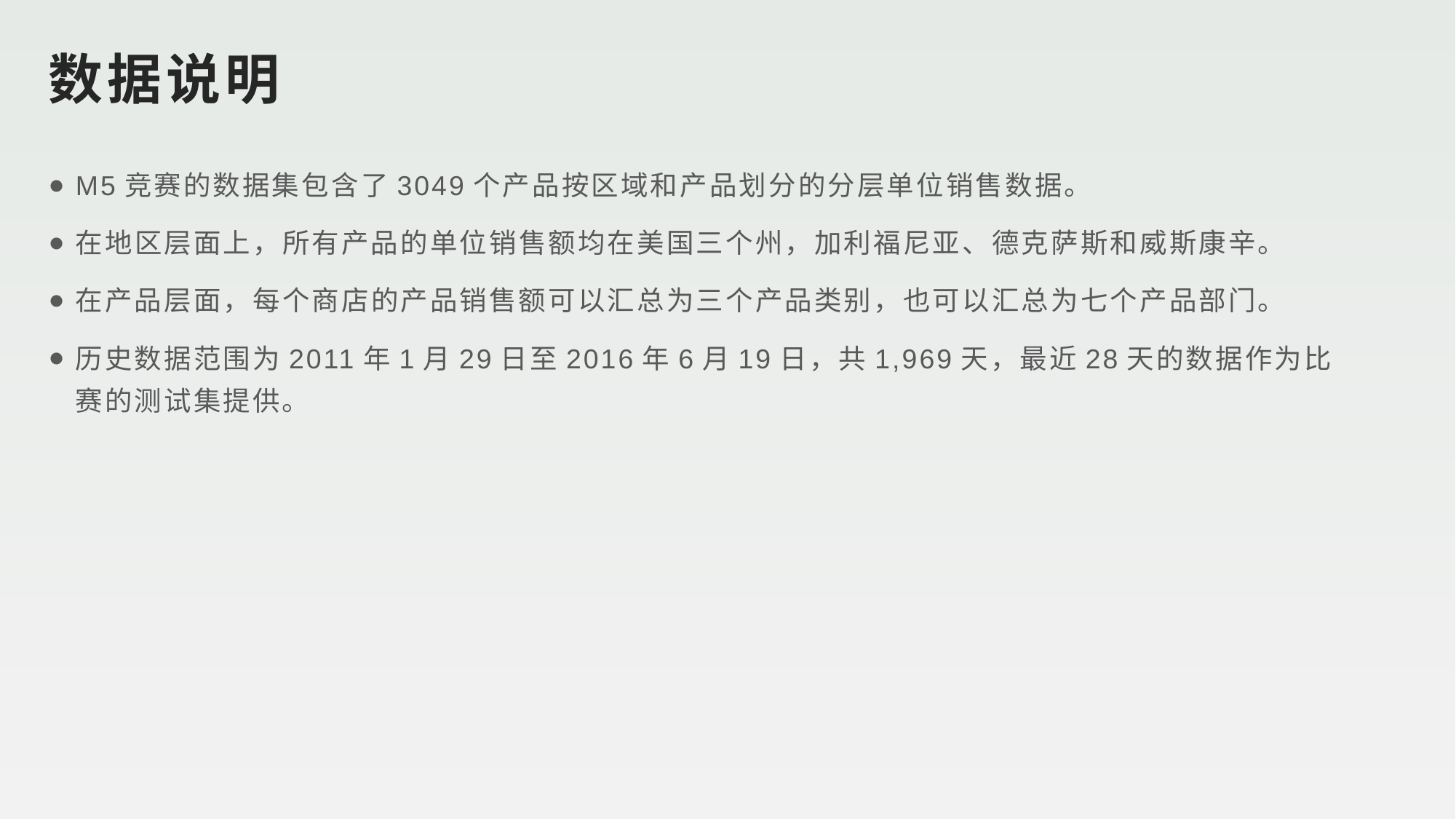

# 数据说明
M5竞赛的数据集包含了3049个产品按区域和产品划分的分层单位销售数据。
在地区层面上，所有产品的单位销售额均在美国三个州，加利福尼亚、德克萨斯和威斯康辛。
在产品层面，每个商店的产品销售额可以汇总为三个产品类别，也可以汇总为七个产品部门。
历史数据范围为2011年1月29日至2016年6月19日，共1,969天，最近28天的数据作为比赛的测试集提供。